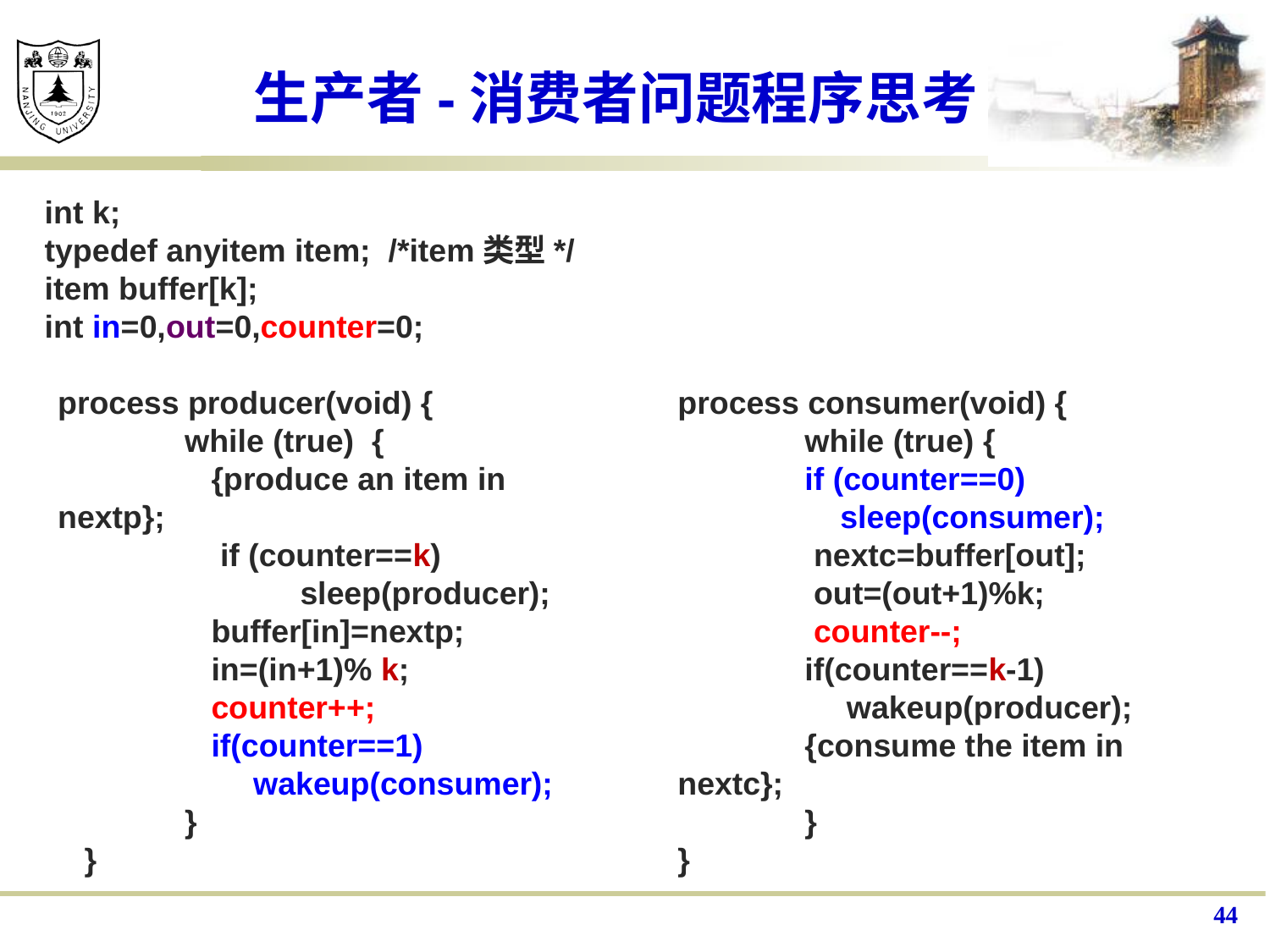

# 生产者-消费者问题程序思考

int k;
typedef anyitem item;  /*item类型*/
item buffer[k];
int in=0,out=0,counter=0;
process producer(void) {
	while (true)  {
	   {produce an item in nextp};
	    if (counter==k)
	             sleep(producer);
	   buffer[in]=nextp;
	   in=(in+1)% k;
	   counter++;
	   if(counter==1)
                      wakeup(consumer);
	}
   }
process consumer(void) {
	while (true) {
	if (counter==0)
	    sleep(consumer);
	 nextc=buffer[out];
	 out=(out+1)%k;
	 counter--;
	if(counter==k-1)
                   wakeup(producer);
	{consume the item in nextc};
	}
}
44